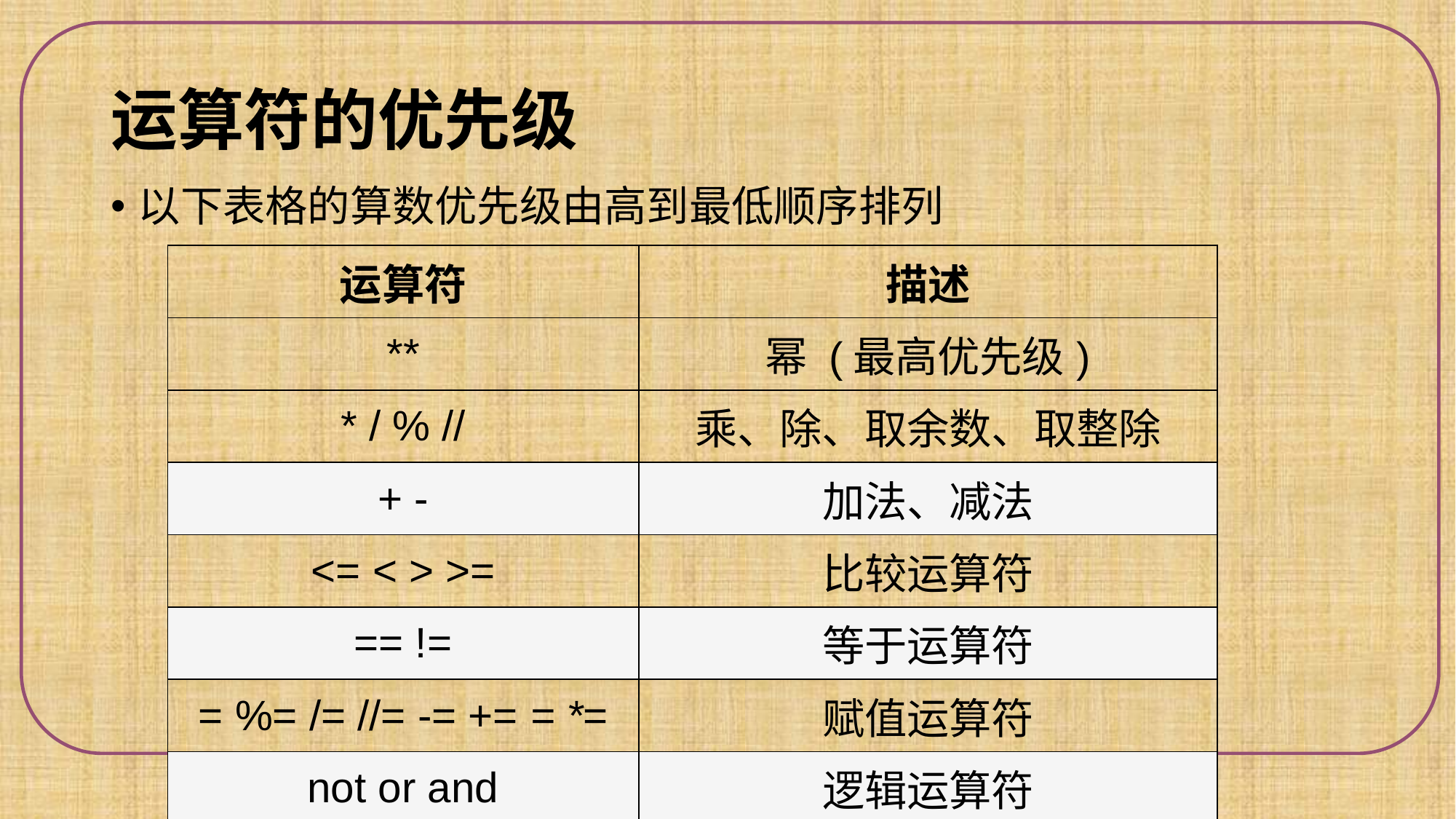

# 运算符的优先级
以下表格的算数优先级由高到最低顺序排列
| 运算符 | 描述 |
| --- | --- |
| \*\* | 幂 (最高优先级) |
| \* / % // | 乘、除、取余数、取整除 |
| + - | 加法、减法 |
| <= < > >= | 比较运算符 |
| == != | 等于运算符 |
| = %= /= //= -= += = \*= | 赋值运算符 |
| not or and | 逻辑运算符 |